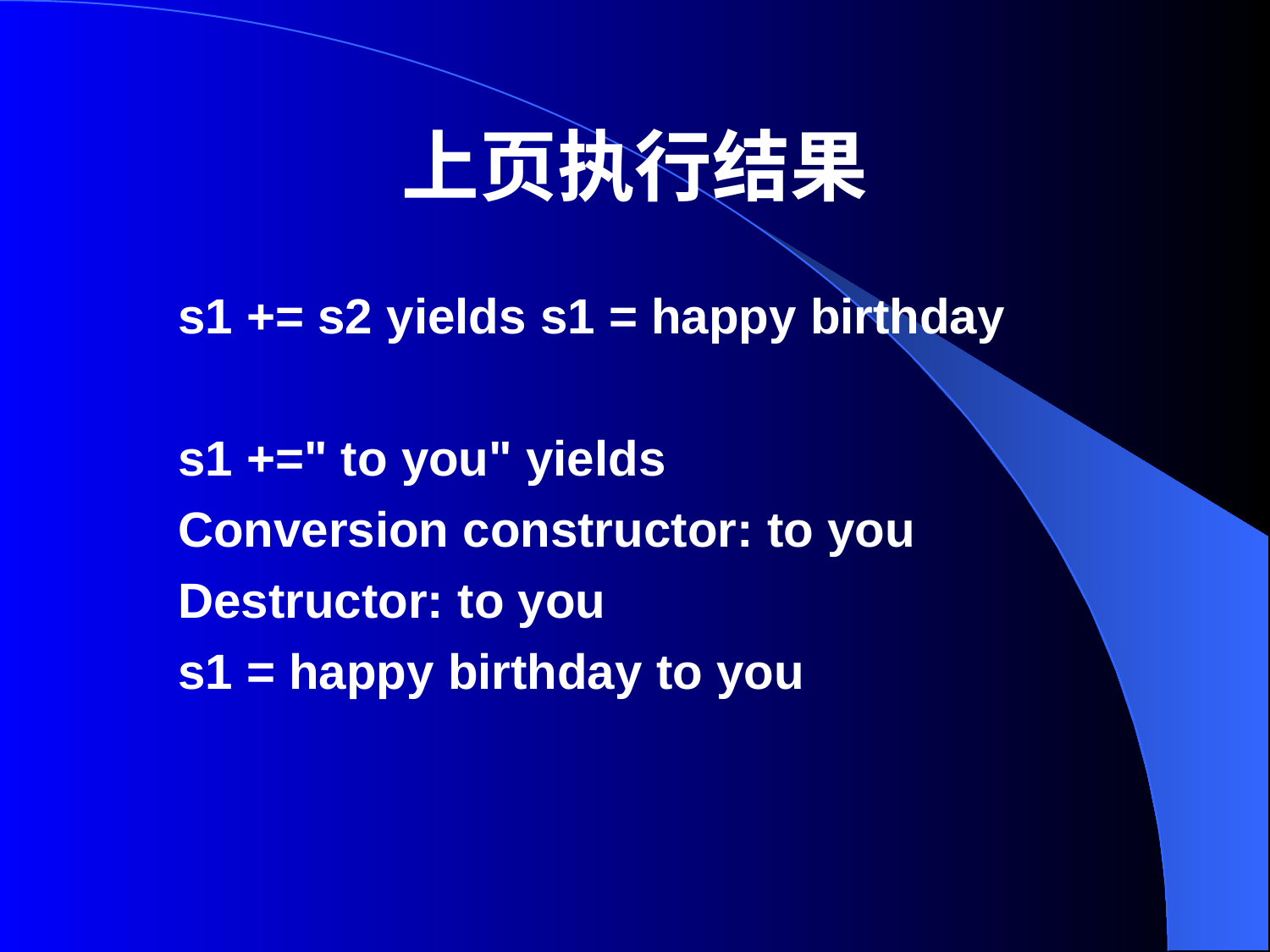

# 上页执行结果
s1 += s2 yields s1 = happy birthday
s1 +=" to you" yields
Conversion constructor: to you
Destructor: to you
s1 = happy birthday to you